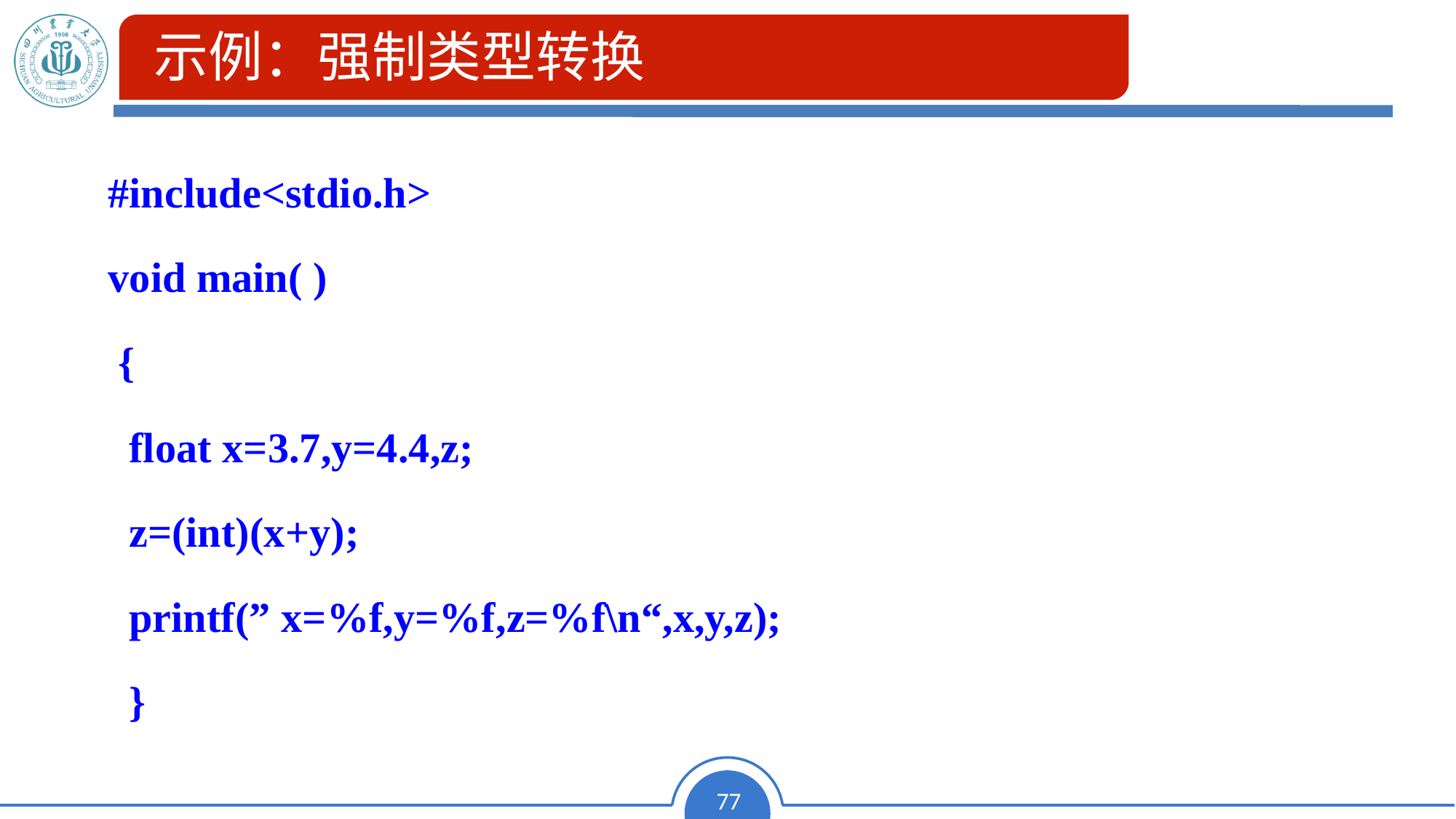

示例：强制类型转换
#include<stdio.h>
void main( )
 {
  float x=3.7,y=4.4,z;
  z=(int)(x+y);
  printf(” x=%f,y=%f,z=%f\n“,x,y,z);
  }